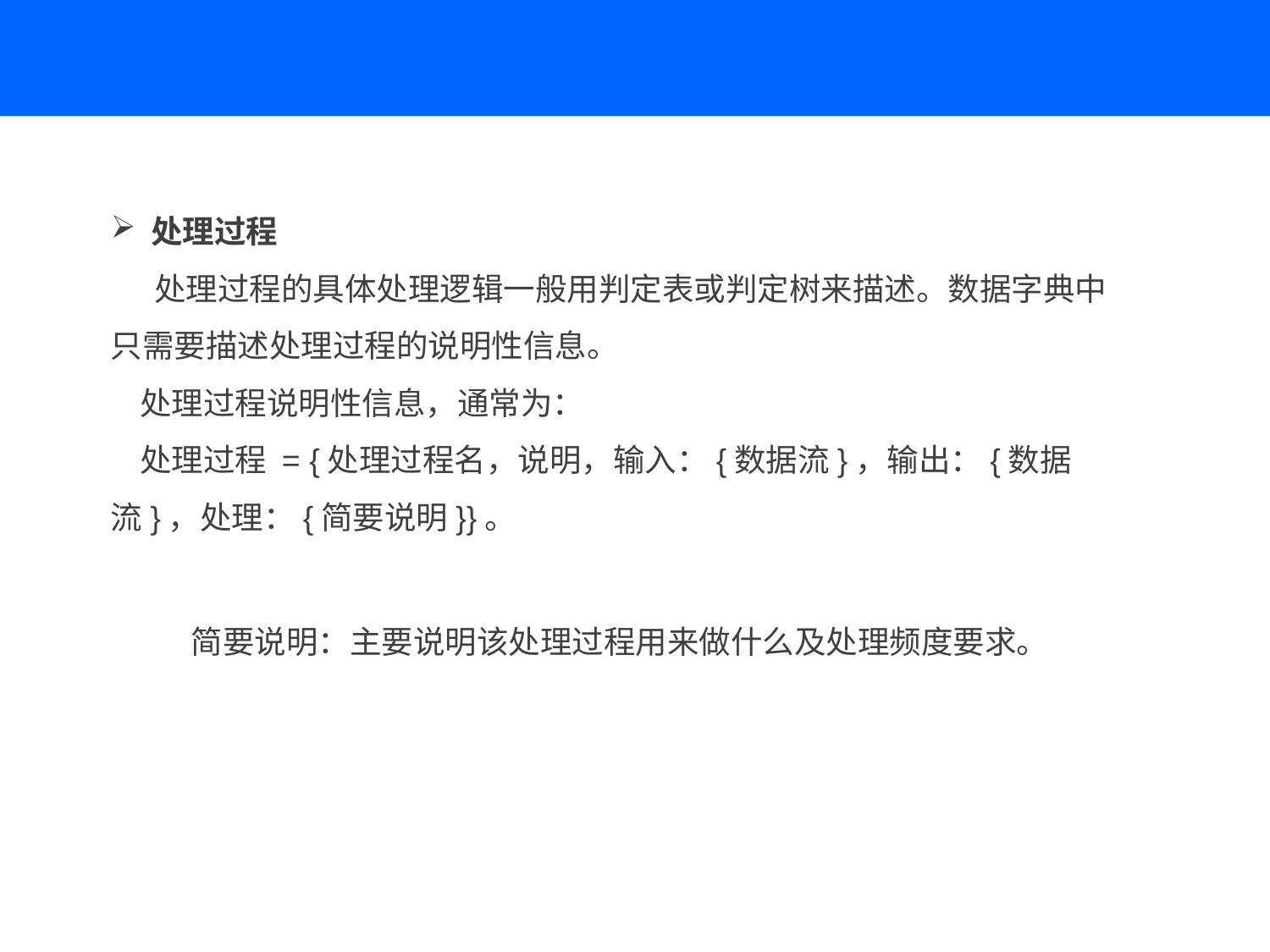

#
 处理过程
     处理过程的具体处理逻辑一般用判定表或判定树来描述。数据字典中只需要描述处理过程的说明性信息。
   处理过程说明性信息，通常为：
   处理过程 = {处理过程名，说明，输入：{数据流}，输出：{数据流}，处理：{简要说明}}。
简要说明：主要说明该处理过程用来做什么及处理频度要求。